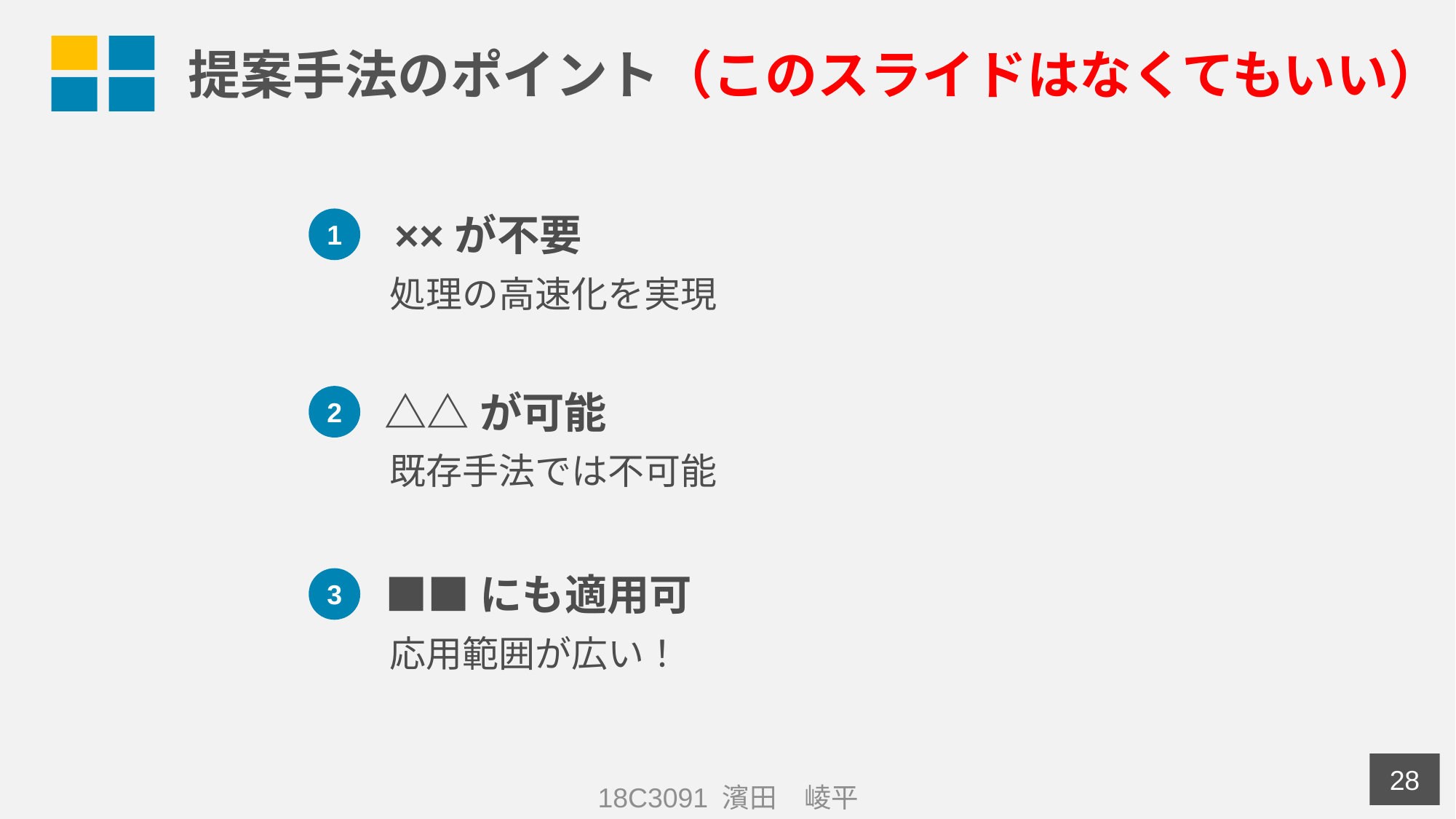

# 提案手法のポイント（このスライドはなくてもいい）
××が不要
1
処理の高速化を実現
△△が可能
2
既存手法では不可能
■■にも適用可
3
応用範囲が広い！
28
18C3091 濱田　崚平